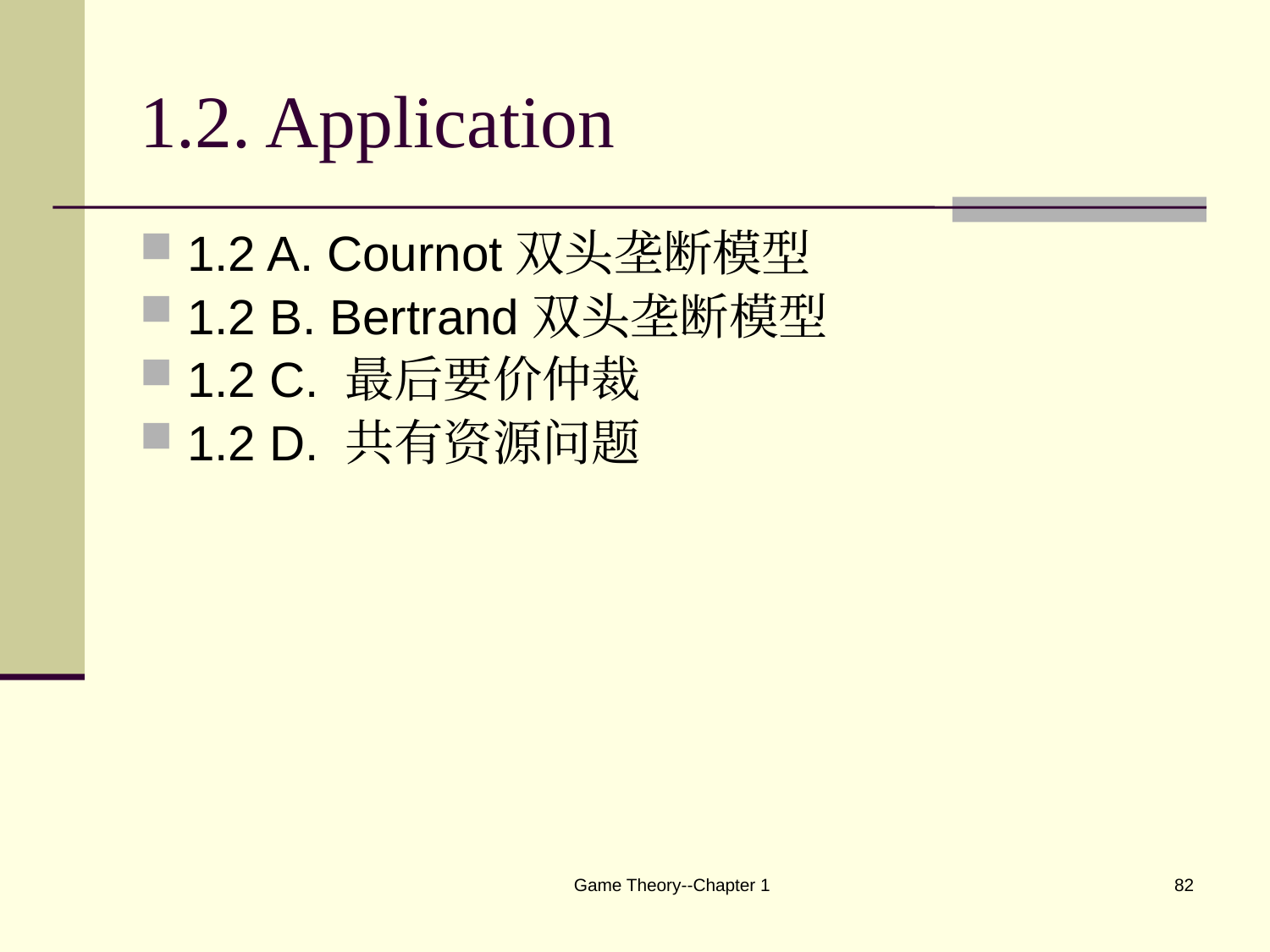

# 1.2. Application
1.2 A. Cournot双头垄断模型
1.2 B. Bertrand双头垄断模型
1.2 C. 最后要价仲裁
1.2 D. 共有资源问题
Game Theory--Chapter 1
82